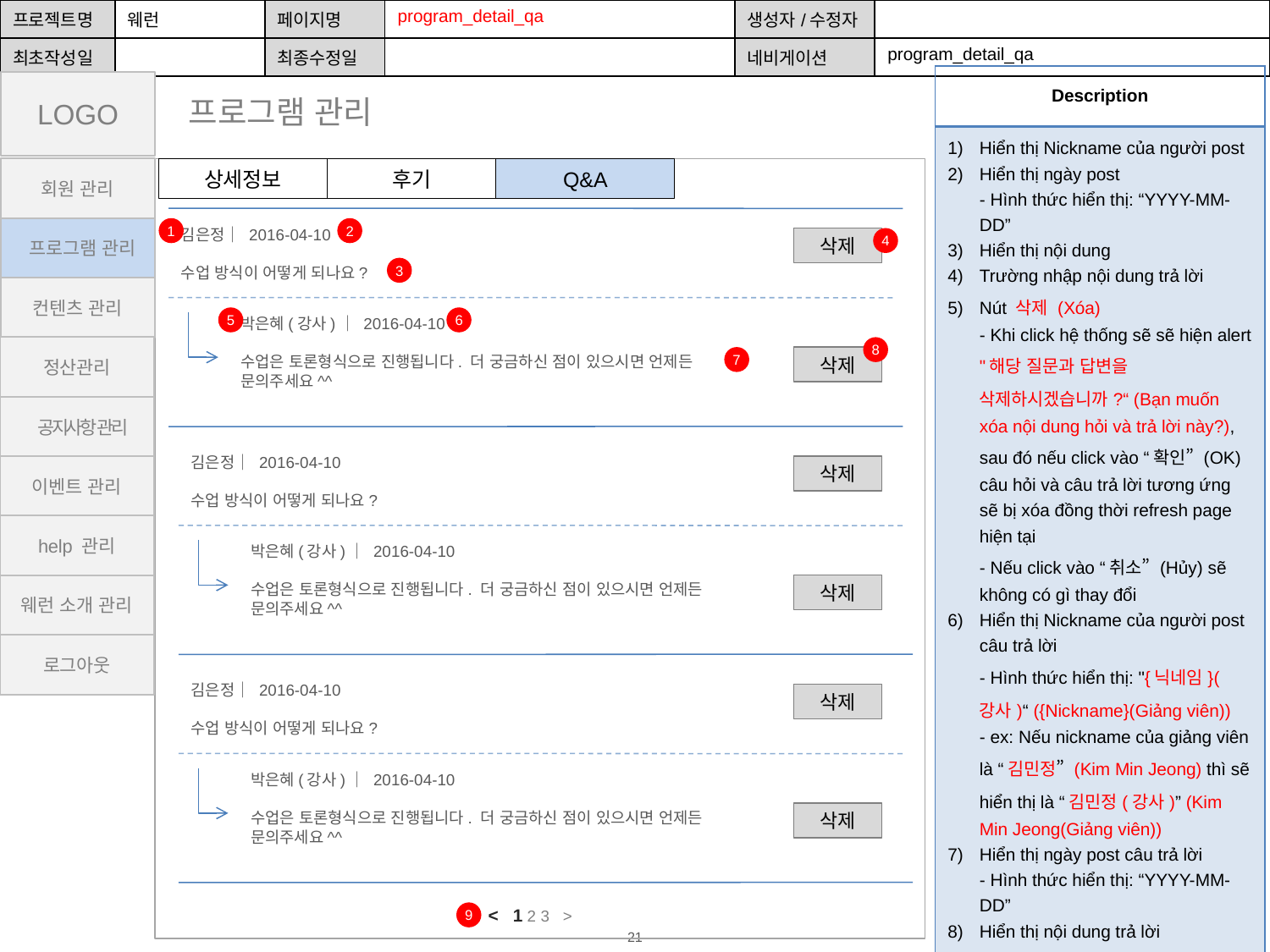

| 프로젝트명 | 웨런 | 페이지명 | program\_detail\_qa | 생성자/수정자 |  |
| --- | --- | --- | --- | --- | --- |
| 최초작성일 |  | 최종수정일 |  | 네비게이션 | program\_detail\_qa |
| Description |
| --- |
| Hiển thị Nickname của người post Hiển thị ngày post - Hình thức hiển thị: “YYYY-MM-DD” Hiển thị nội dung Trường nhập nội dung trả lời Nút 삭제 (Xóa) - Khi click hệ thống sẽ sẽ hiện alert "해당 질문과 답변을 삭제하시겠습니까?“ (Bạn muốn xóa nội dung hỏi và trả lời này?), sau đó nếu click vào “확인” (OK) câu hỏi và câu trả lời tương ứng sẽ bị xóa đồng thời refresh page hiện tại - Nếu click vào “취소” (Hủy) sẽ không có gì thay đổi Hiển thị Nickname của người post câu trả lời - Hình thức hiển thị: "{닉네임}(강사)“ ({Nickname}(Giảng viên)) - ex: Nếu nickname của giảng viên là “김민정” (Kim Min Jeong) thì sẽ hiển thị là “김민정(강사)” (Kim Min Jeong(Giảng viên)) Hiển thị ngày post câu trả lời - Hình thức hiển thị: “YYYY-MM-DD” Hiển thị nội dung trả lời Nút 삭제 (Xóa) - Khi click hệ thống sẽ hiện alert "해당 답변을 삭제하시겠습니까“ (Bạn muốn xóa nội dung trả lời này?) sau đó nếu click vào nút 확인 (OK) thì sẽ chỉ xóa câu trả lời tương ứng và refresh page hiện tại - Nếu click vào nút 취소 (Hủy) sẽ không có gì thay đổi Nút chuyển trang - Hiển thị 20 câu hỏi/trang từ trên xuống dưới theo thứ tự mới nhất |
LOGO
프로그램 관리
회원 관리

상세정보
후기
Q&A
 프로그램 관리
1
2
김은정｜ 2016-04-10

수업 방식이 어떻게 되나요?

삭제
4
3
컨텐츠 관리
5
6
박은혜(강사)｜ 2016-04-10

수업은 토론형식으로 진행됩니다. 더 궁금하신 점이 있으시면 언제든
문의주세요^^
정산관리
8
7
삭제
로그아웃
  공지사항 관리
6
김은정｜ 2016-04-10

수업 방식이 어떻게 되나요?

삭제
어워드 관리
이벤트 관리
8
help 관리
박은혜(강사)｜ 2016-04-10

수업은 토론형식으로 진행됩니다. 더 궁금하신 점이 있으시면 언제든
문의주세요^^
삭제
웨런 소개 관리
로그아웃
김은정｜ 2016-04-10

수업 방식이 어떻게 되나요?

삭제
박은혜(강사)｜ 2016-04-10

수업은 토론형식으로 진행됩니다. 더 궁금하신 점이 있으시면 언제든
문의주세요^^
삭제
<   1 2 3   >
9